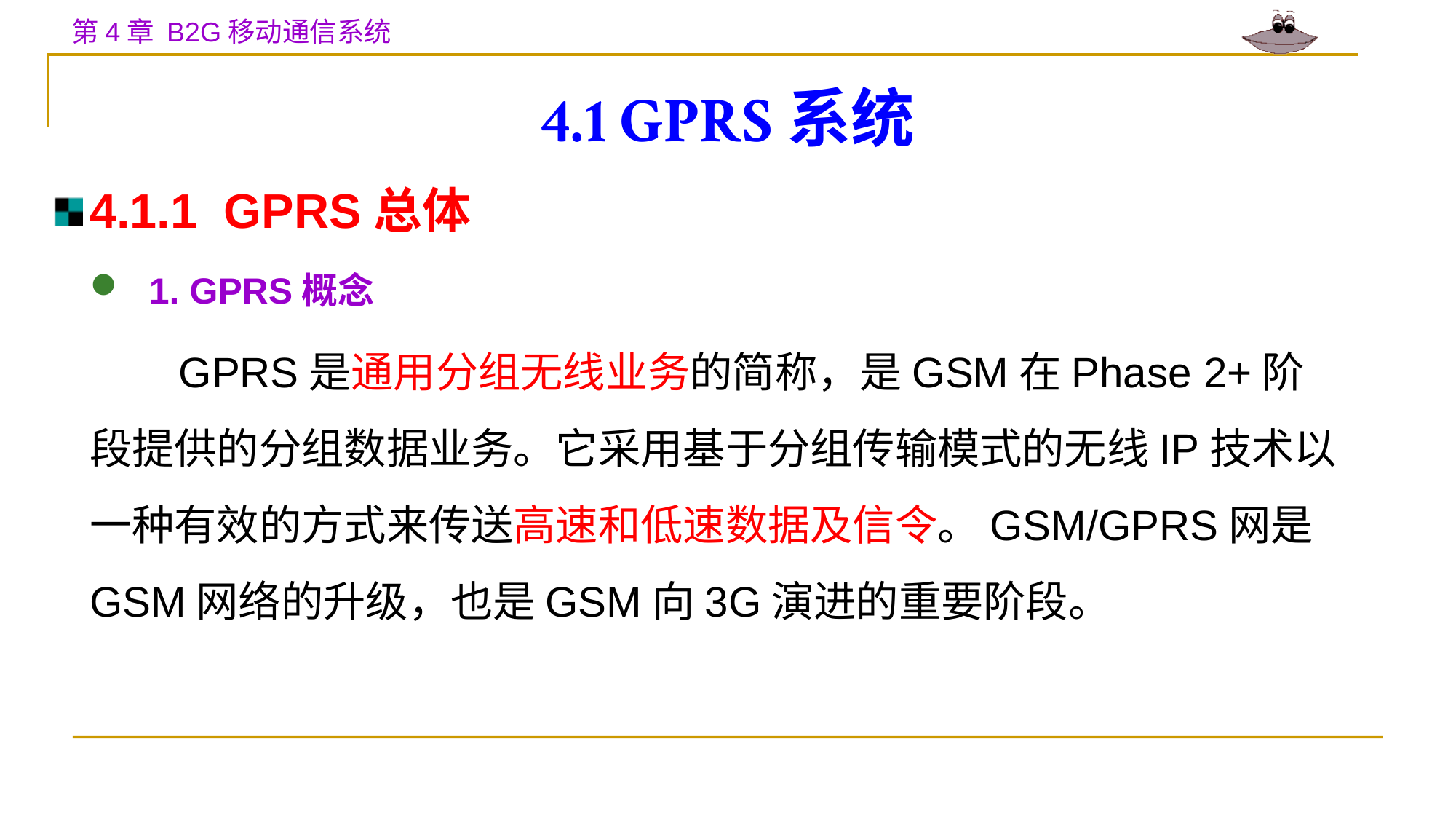

# 4.1 GPRS系统
4.1.1  GPRS总体
  1. GPRS概念
           GPRS是通用分组无线业务的简称，是GSM在Phase 2+阶段提供的分组数据业务。它采用基于分组传输模式的无线IP技术以一种有效的方式来传送高速和低速数据及信令。GSM/GPRS网是GSM网络的升级，也是GSM向3G演进的重要阶段。